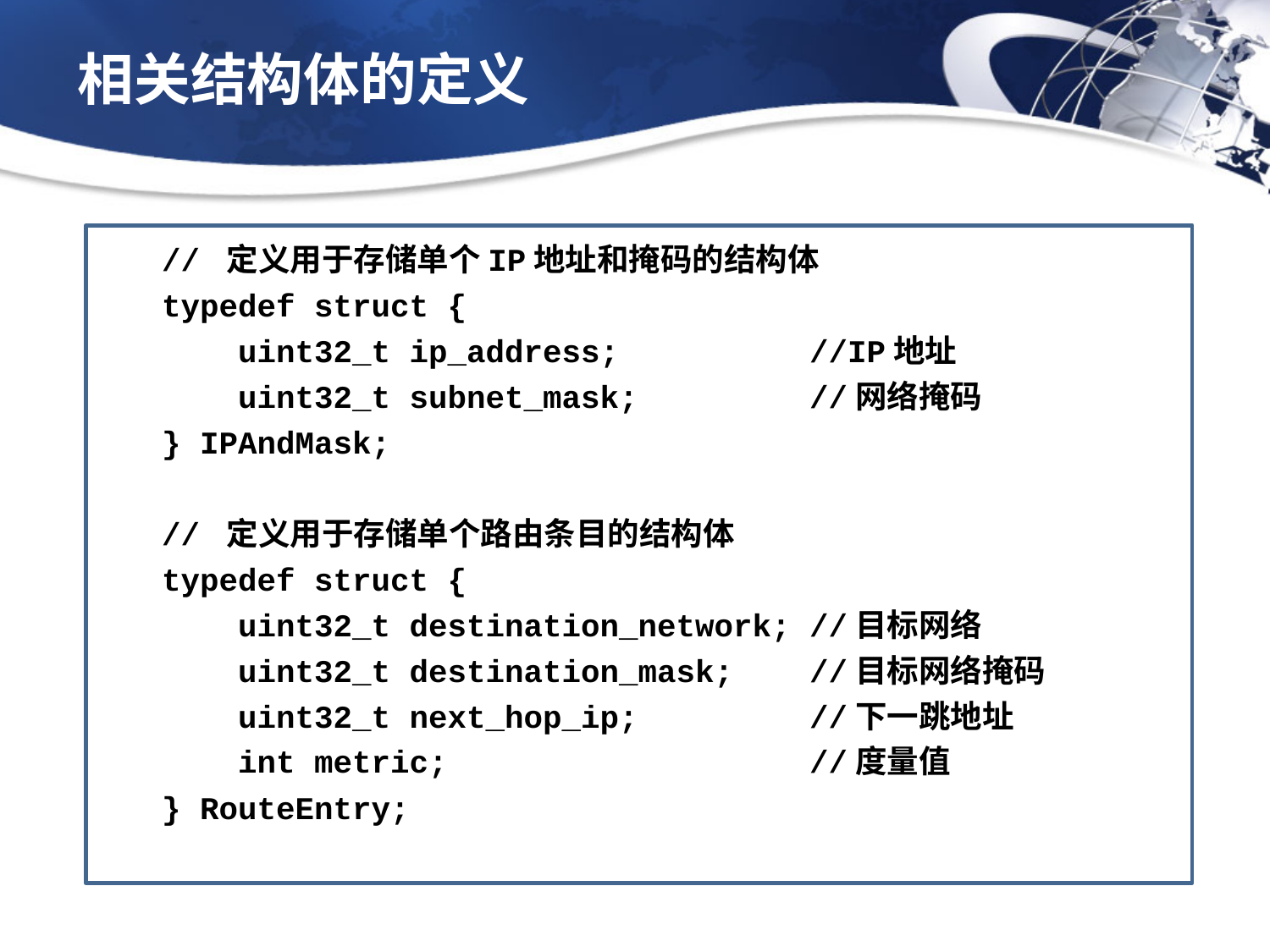

# 相关结构体的定义
// 定义用于存储单个IP地址和掩码的结构体
typedef struct {
    uint32_t ip_address;          //IP地址
    uint32_t subnet_mask;         //网络掩码
} IPAndMask;

// 定义用于存储单个路由条目的结构体
typedef struct {
    uint32_t destination_network; //目标网络
    uint32_t destination_mask;    //目标网络掩码
    uint32_t next_hop_ip;         //下一跳地址
    int metric;                   //度量值
} RouteEntry;